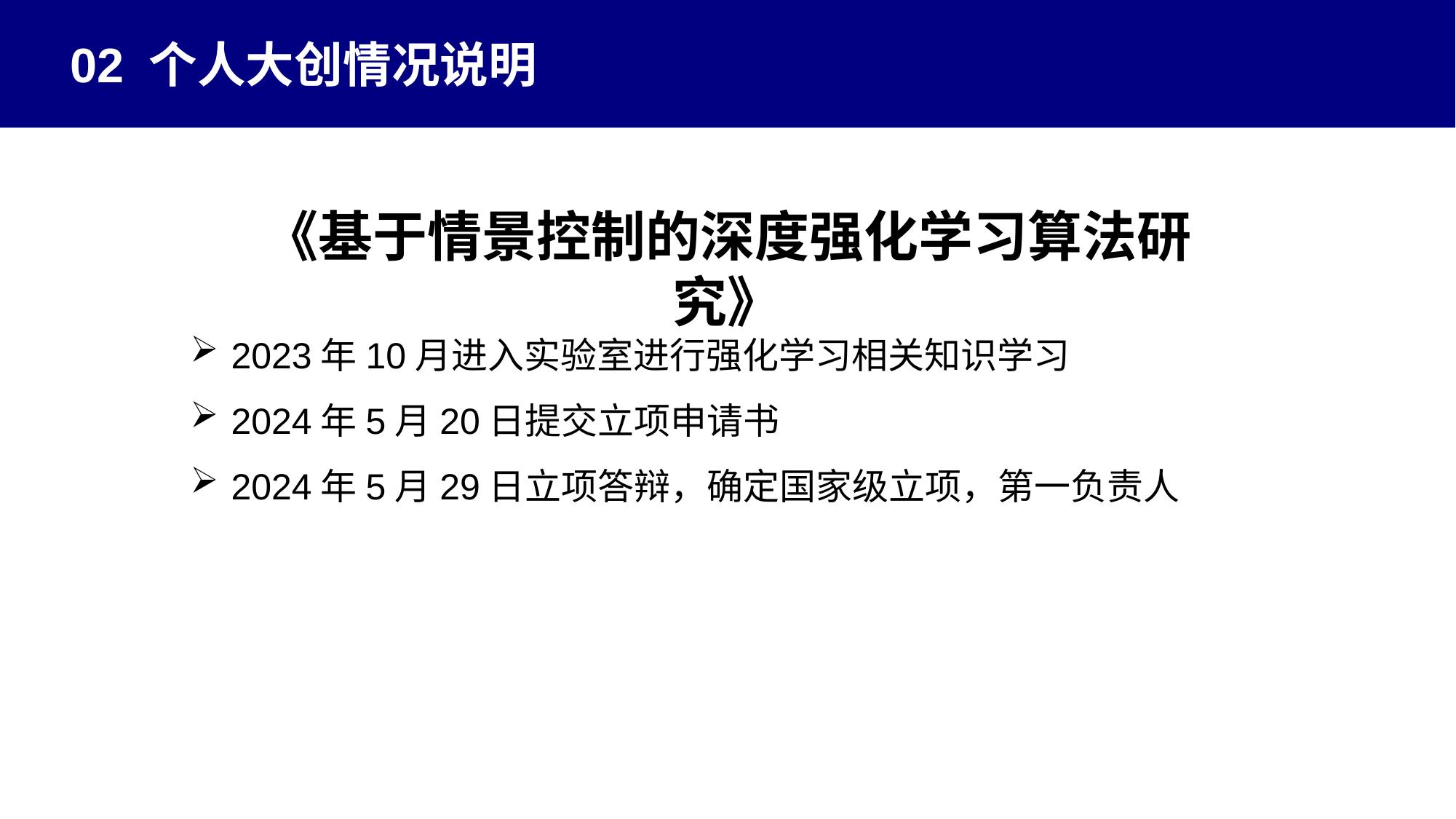

02 个人大创情况说明
《基于情景控制的深度强化学习算法研究》
2023年10月进入实验室进行强化学习相关知识学习
2024年5月20日提交立项申请书
2024年5月29日立项答辩，确定国家级立项，第一负责人
4